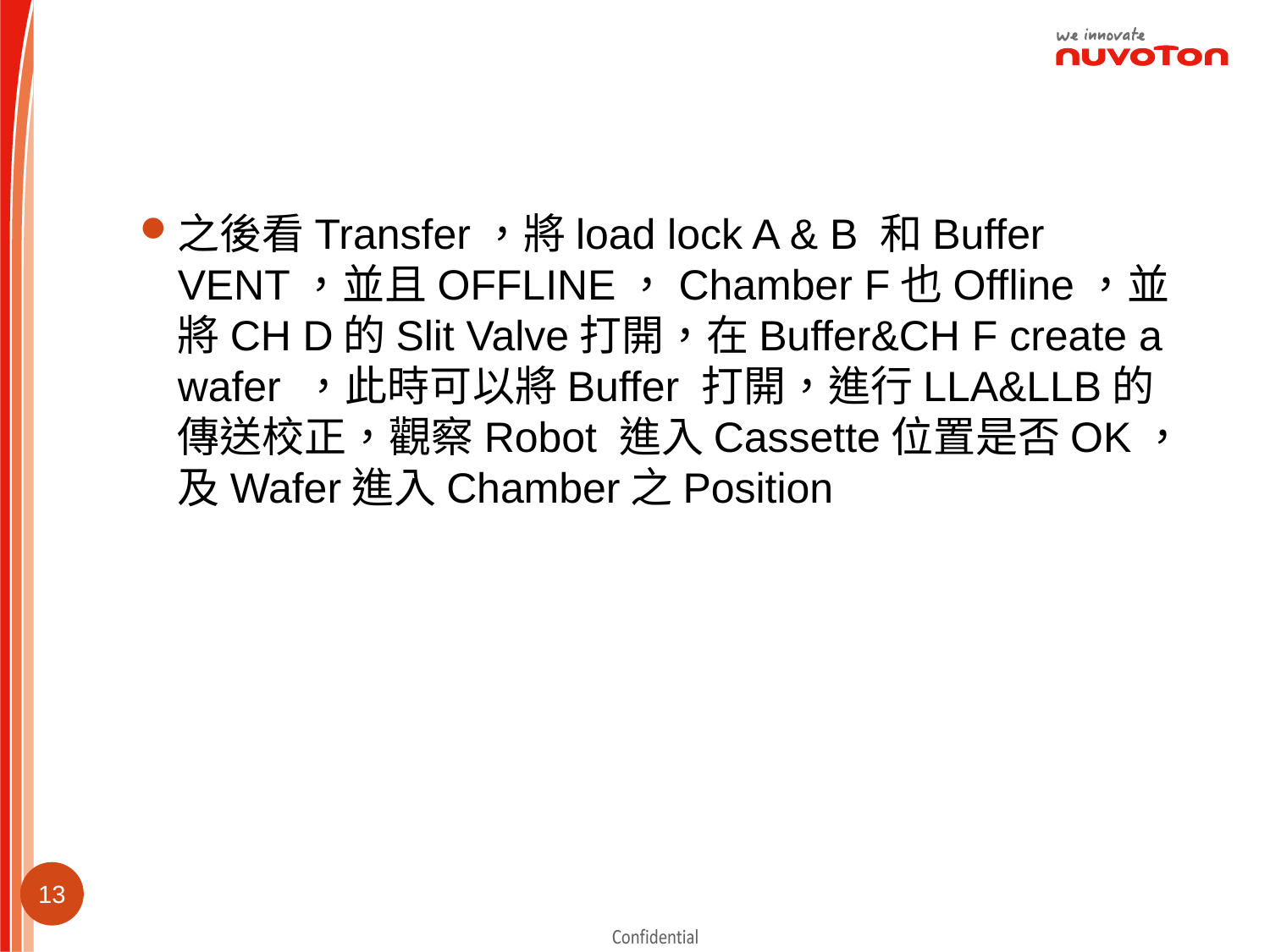

之後看Transfer，將load lock A & B 和Buffer  VENT，並且OFFLINE，Chamber F也Offline，並將CH D的Slit Valve打開，在Buffer&CH F create a wafer ，此時可以將Buffer 打開，進行LLA&LLB的傳送校正，觀察Robot 進入Cassette位置是否OK，及Wafer進入Chamber之Position

13